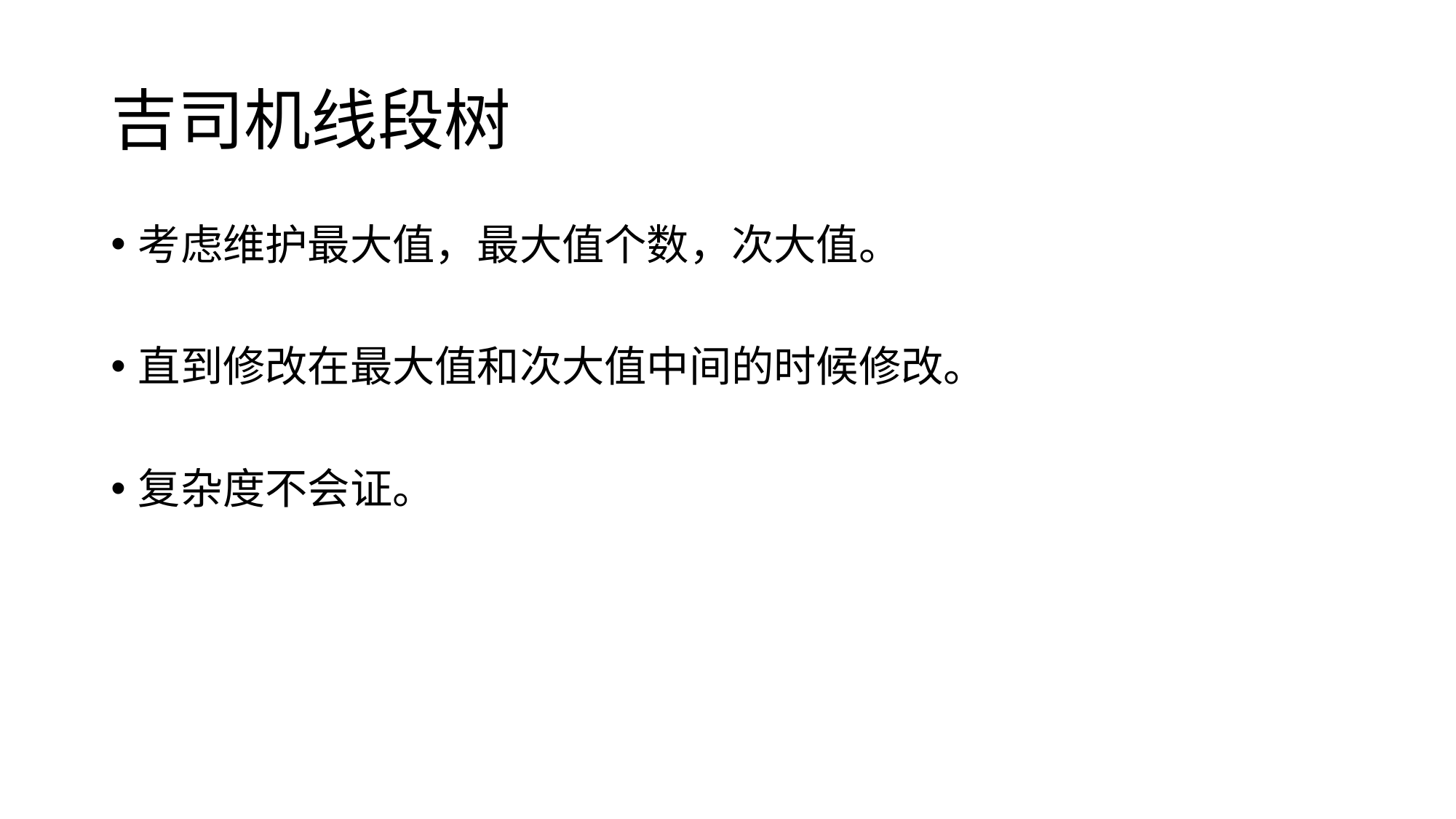

# 吉司机线段树
考虑维护最大值，最大值个数，次大值。

直到修改在最大值和次大值中间的时候修改。

复杂度不会证。